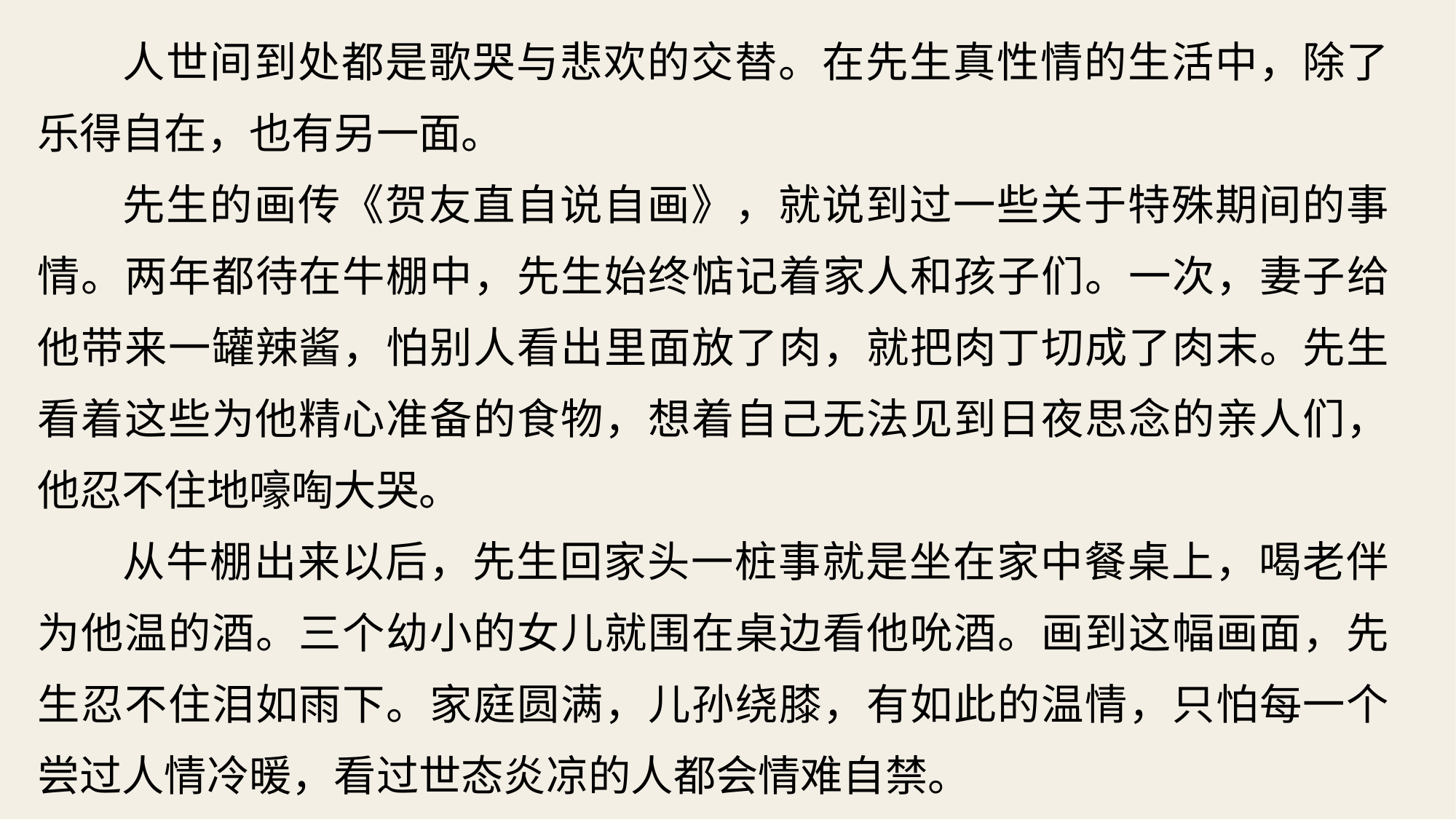

人世间到处都是歌哭与悲欢的交替。在先生真性情的生活中，除了乐得自在，也有另一面。
先生的画传《贺友直自说自画》，就说到过一些关于特殊期间的事情。两年都待在牛棚中，先生始终惦记着家人和孩子们。一次，妻子给他带来一罐辣酱，怕别人看出里面放了肉，就把肉丁切成了肉末。先生看着这些为他精心准备的食物，想着自己无法见到日夜思念的亲人们，他忍不住地嚎啕大哭。
从牛棚出来以后，先生回家头一桩事就是坐在家中餐桌上，喝老伴为他温的酒。三个幼小的女儿就围在桌边看他吮酒。画到这幅画面，先生忍不住泪如雨下。家庭圆满，儿孙绕膝，有如此的温情，只怕每一个尝过人情冷暖，看过世态炎凉的人都会情难自禁。